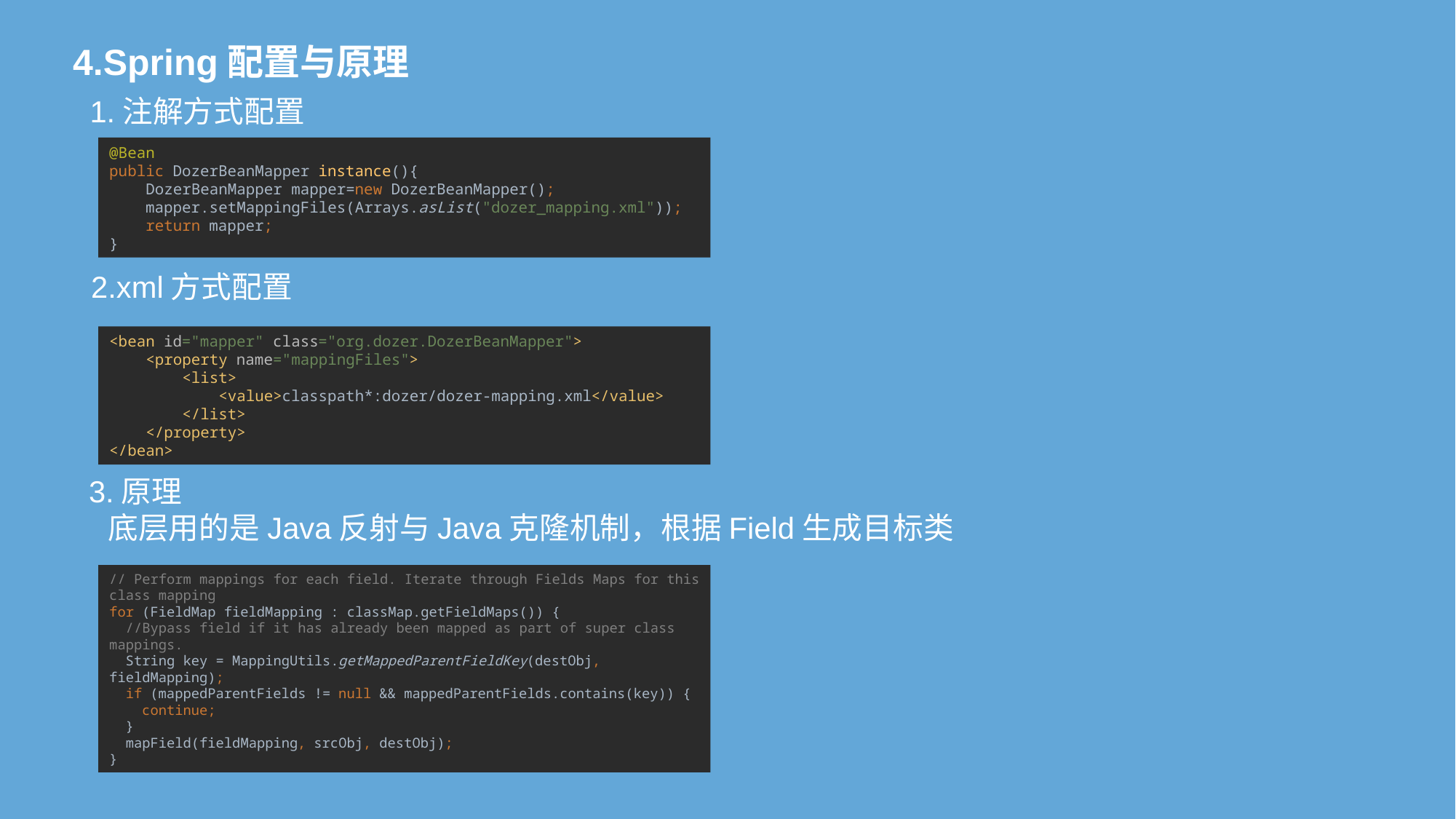

4.Spring配置与原理
    1.注解方式配置

@Bean
public DozerBeanMapper instance(){
    DozerBeanMapper mapper=new DozerBeanMapper();
    mapper.setMappingFiles(Arrays.asList("dozer_mapping.xml"));
    return mapper;
}
    2.xml方式配置

<bean id="mapper" class="org.dozer.DozerBeanMapper">
    <property name="mappingFiles">
        <list>
            <value>classpath*:dozer/dozer-mapping.xml</value>
        </list>
    </property>
</bean>
     3.原理
        底层用的是Java反射与Java克隆机制，根据Field生成目标类

// Perform mappings for each field. Iterate through Fields Maps for this class mapping
for (FieldMap fieldMapping : classMap.getFieldMaps()) {
  //Bypass field if it has already been mapped as part of super class mappings.
  String key = MappingUtils.getMappedParentFieldKey(destObj, fieldMapping);
  if (mappedParentFields != null && mappedParentFields.contains(key)) {
    continue;
  }
  mapField(fieldMapping, srcObj, destObj);
}